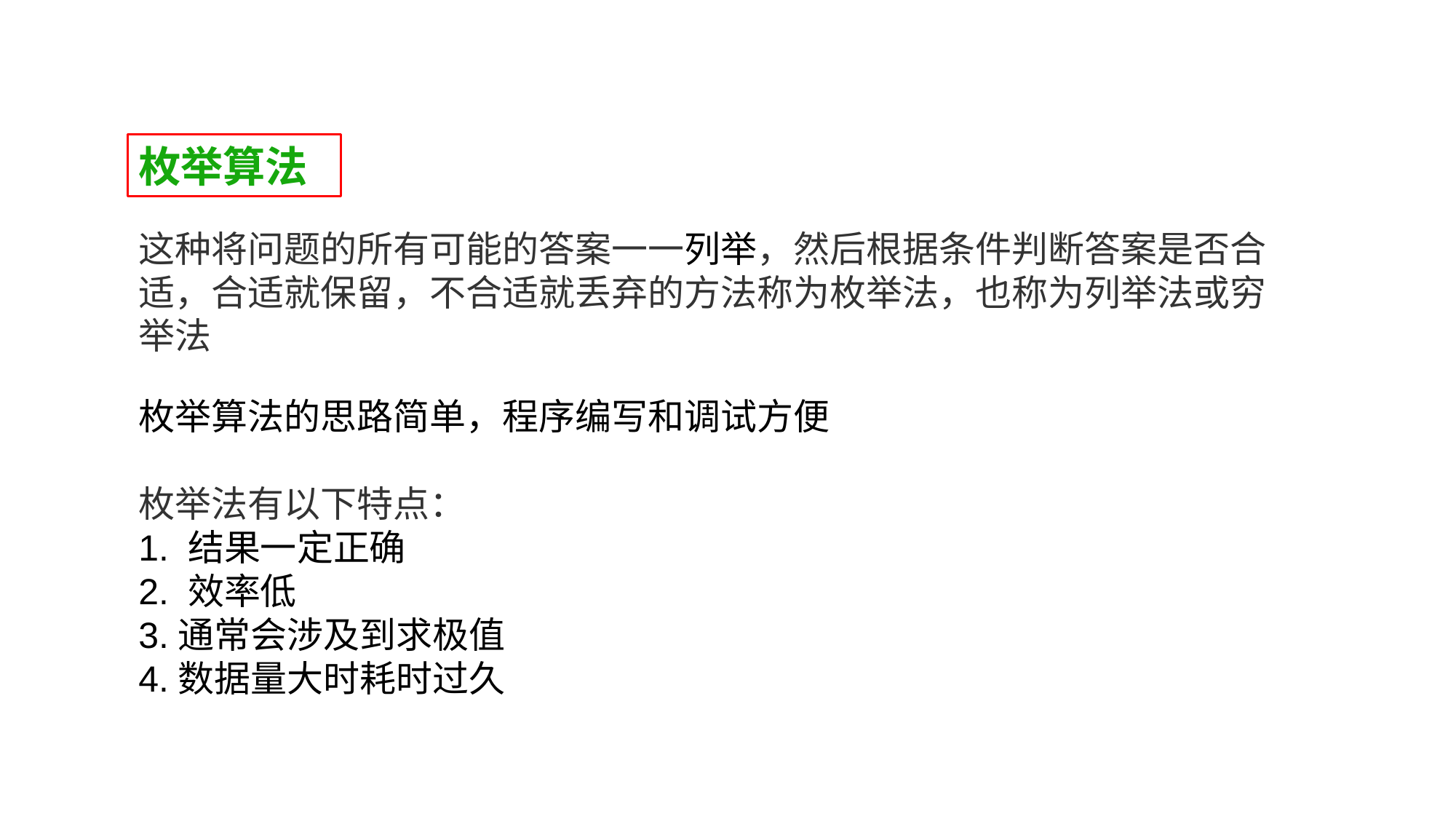

枚举算法
这种将问题的所有可能的答案一一列举，然后根据条件判断答案是否合适，合适就保留，不合适就丢弃的方法称为枚举法，也称为列举法或穷举法
枚举算法的思路简单，程序编写和调试方便

枚举法有以下特点：
1. 结果一定正确
2. 效率低
3.通常会涉及到求极值
4.数据量大时耗时过久